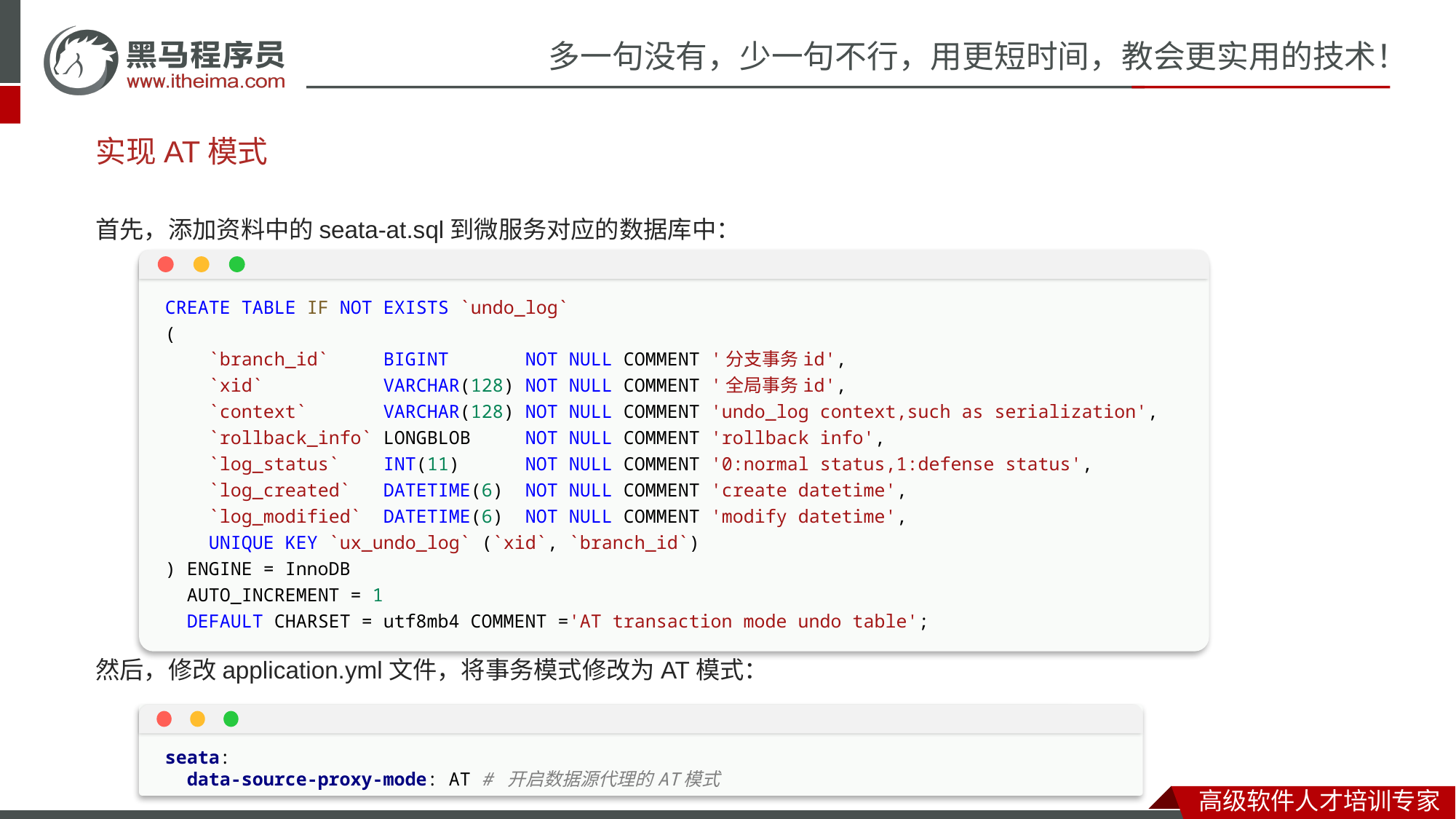

# 实现AT模式
首先，添加资料中的seata-at.sql到微服务对应的数据库中：

然后，修改application.yml文件，将事务模式修改为AT模式：

CREATE TABLE IF NOT EXISTS `undo_log`
(
    `branch_id`     BIGINT       NOT NULL COMMENT '分支事务id',
    `xid`           VARCHAR(128) NOT NULL COMMENT '全局事务id',
    `context`       VARCHAR(128) NOT NULL COMMENT 'undo_log context,such as serialization',
    `rollback_info` LONGBLOB     NOT NULL COMMENT 'rollback info',
    `log_status`    INT(11)      NOT NULL COMMENT '0:normal status,1:defense status',
    `log_created`   DATETIME(6)  NOT NULL COMMENT 'create datetime',
    `log_modified`  DATETIME(6)  NOT NULL COMMENT 'modify datetime',
    UNIQUE KEY `ux_undo_log` (`xid`, `branch_id`)
) ENGINE = InnoDB
  AUTO_INCREMENT = 1
  DEFAULT CHARSET = utf8mb4 COMMENT ='AT transaction mode undo table';

seata:
  data-source-proxy-mode: AT # 开启数据源代理的AT模式